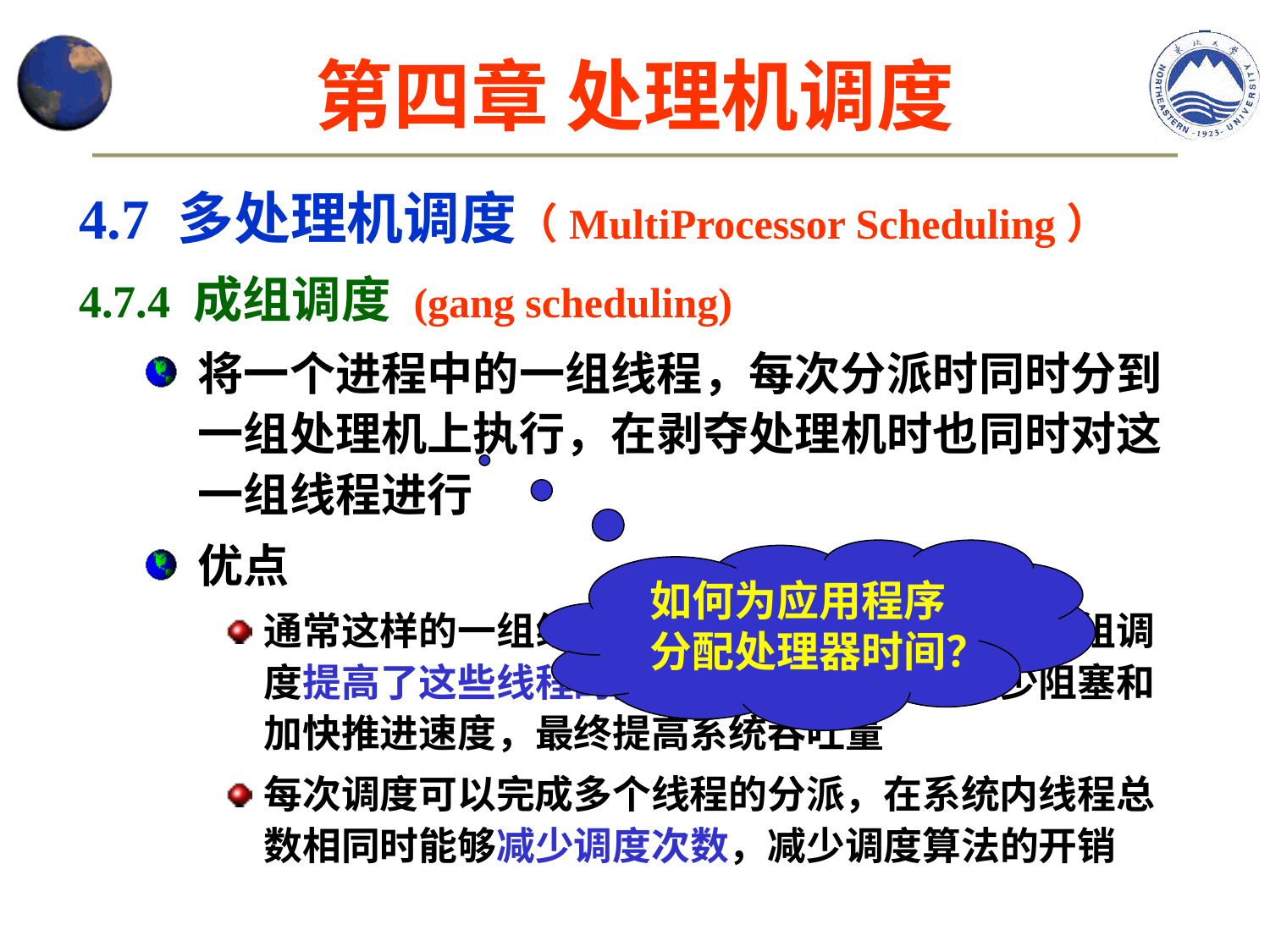

# 第四章 处理机调度
4.7 多处理机调度（MultiProcessor Scheduling）
4.7.4 成组调度 (gang scheduling)
将一个进程中的一组线程，每次分派时同时分到一组处理机上执行，在剥夺处理机时也同时对这一组线程进行
优点
通常这样的一组线程在应用逻辑上相互合作，成组调度提高了这些线程的执行并行度，有利于减少阻塞和加快推进速度，最终提高系统吞吐量
每次调度可以完成多个线程的分派，在系统内线程总数相同时能够减少调度次数，减少调度算法的开销
如何为应用程序分配处理器时间？